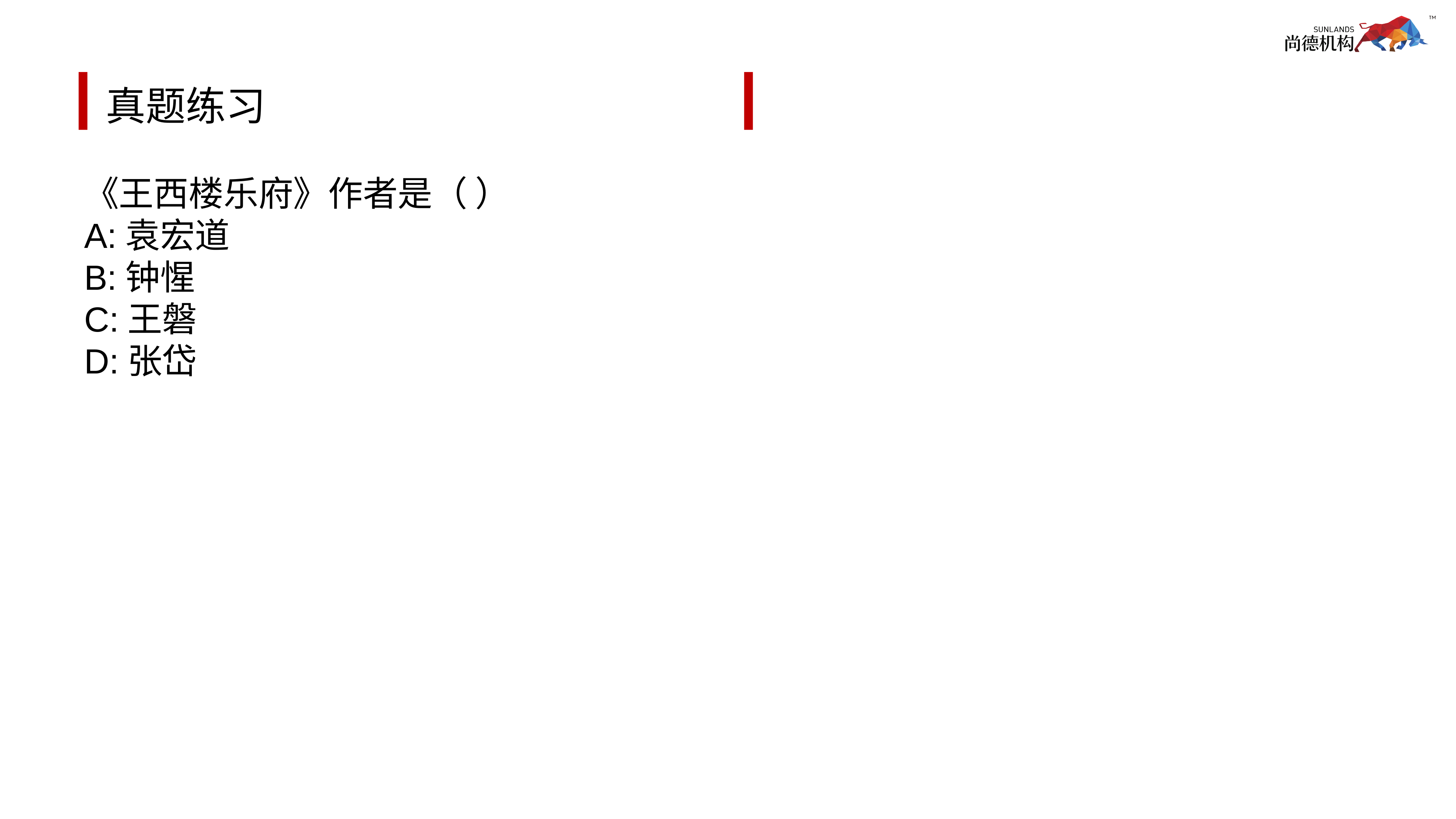

# 真题练习
《王西楼乐府》作者是（ ）
A:袁宏道
B:钟惺
C:王磐
D:张岱